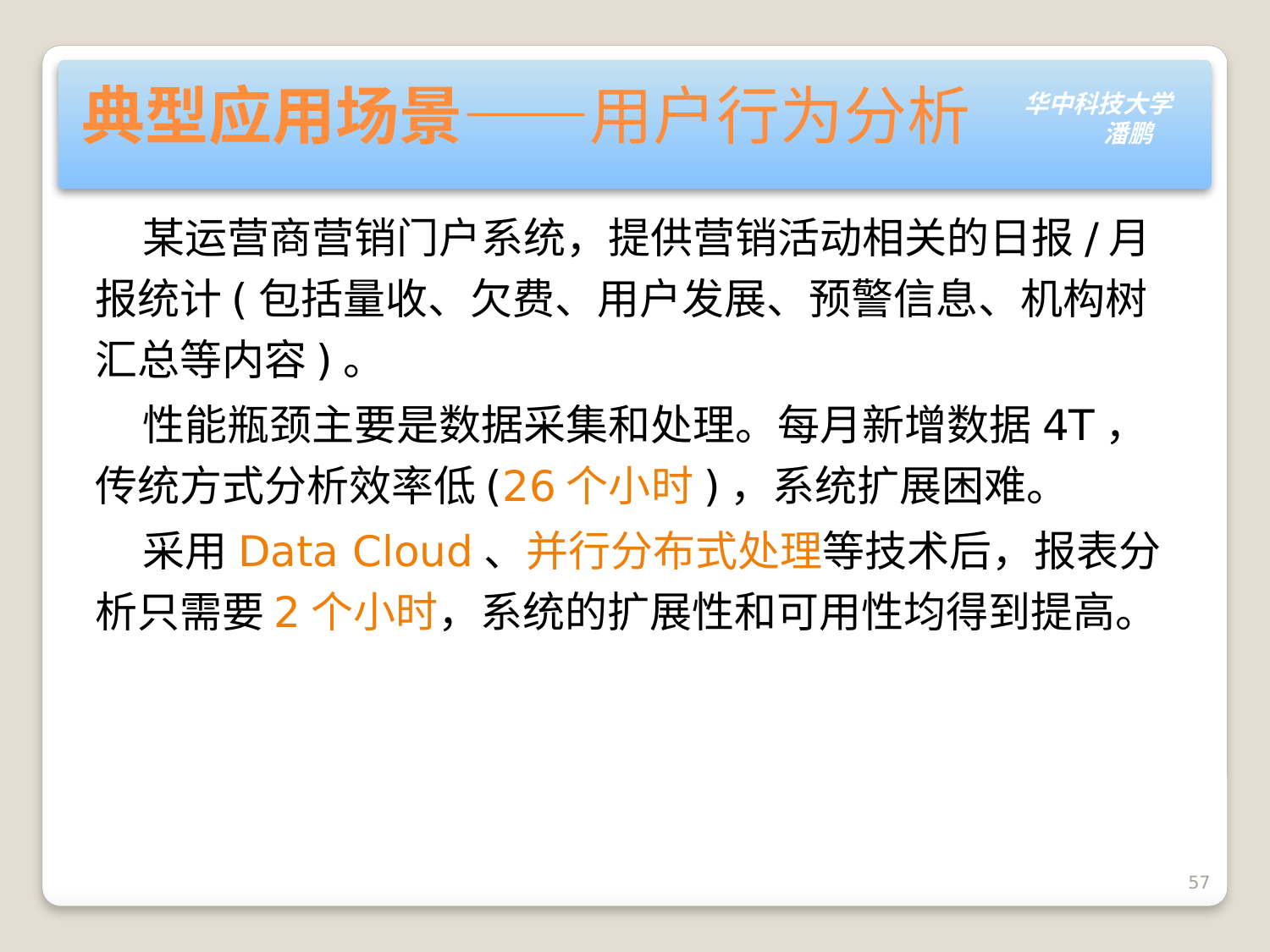

# 典型应用场景——用户行为分析
    某运营商营销门户系统，提供营销活动相关的日报/月报统计(包括量收、欠费、用户发展、预警信息、机构树汇总等内容)。
    性能瓶颈主要是数据采集和处理。每月新增数据4T，传统方式分析效率低(26个小时)，系统扩展困难。
    采用Data Cloud、并行分布式处理等技术后，报表分析只需要2个小时，系统的扩展性和可用性均得到提高。

57